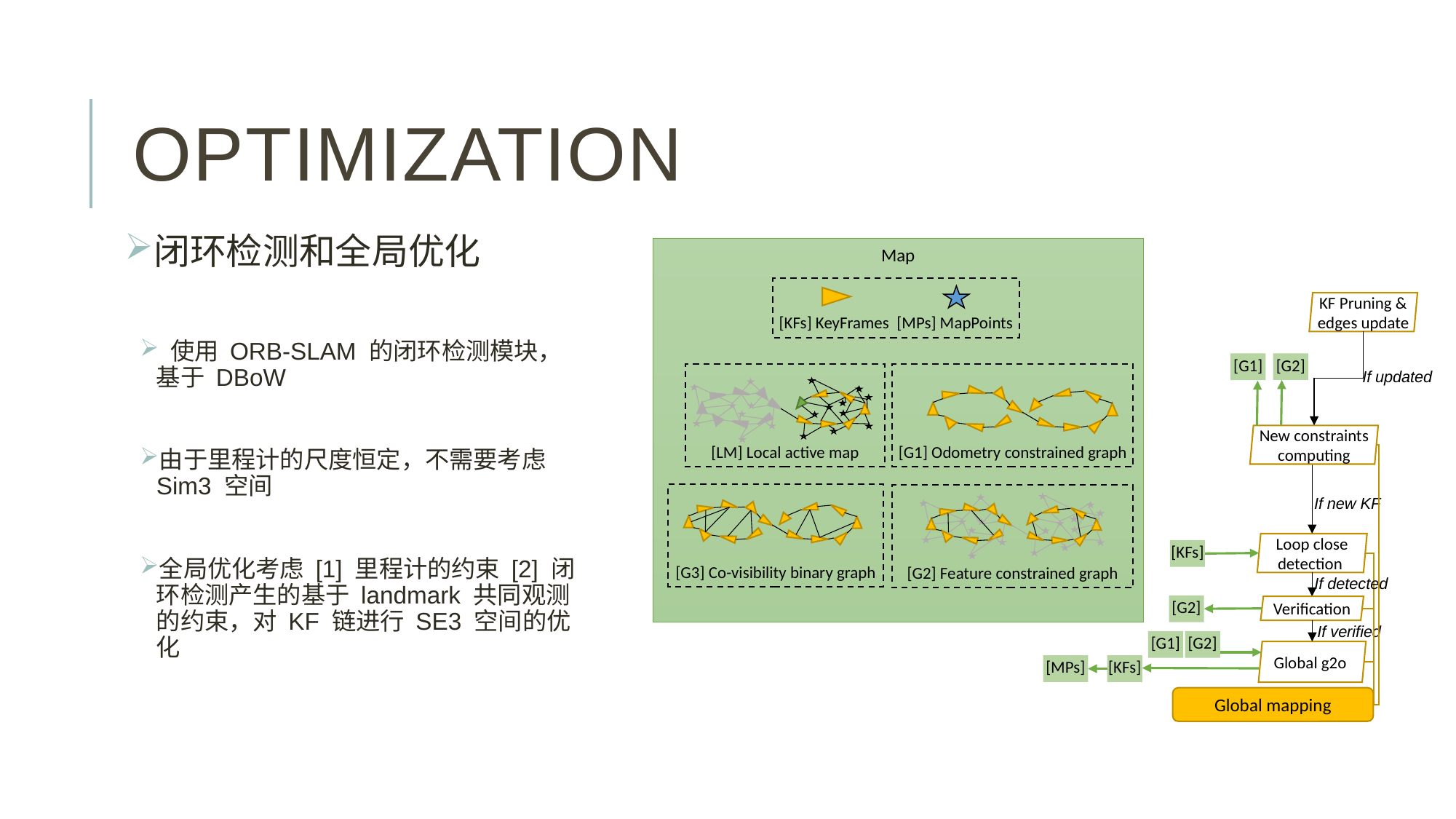

# Optimization
闭环检测和全局优化

 使用 ORB-SLAM 的闭环检测模块，基于 DBoW

由于里程计的尺度恒定，不需要考虑 Sim3 空间

全局优化考虑 [1] 里程计的约束 [2] 闭环检测产生的基于 landmark 共同观测的约束，对 KF 链进行 SE3 空间的优化

Map
[KFs] KeyFrames  [MPs] MapPoints

[G1] Odometry constrained graph
[LM] Local active map

[G3] Co-visibility binary graph
[G2] Feature constrained graph

KF Pruning &
edges update
[G2]
[G1]
If updated
New constraints
computing
If new KF
Loop close
detection
[KFs]
If detected
[G2]
Verification
If verified
[G1]
[G2]
Global g2o
[KFs]
[MPs]
Global mapping